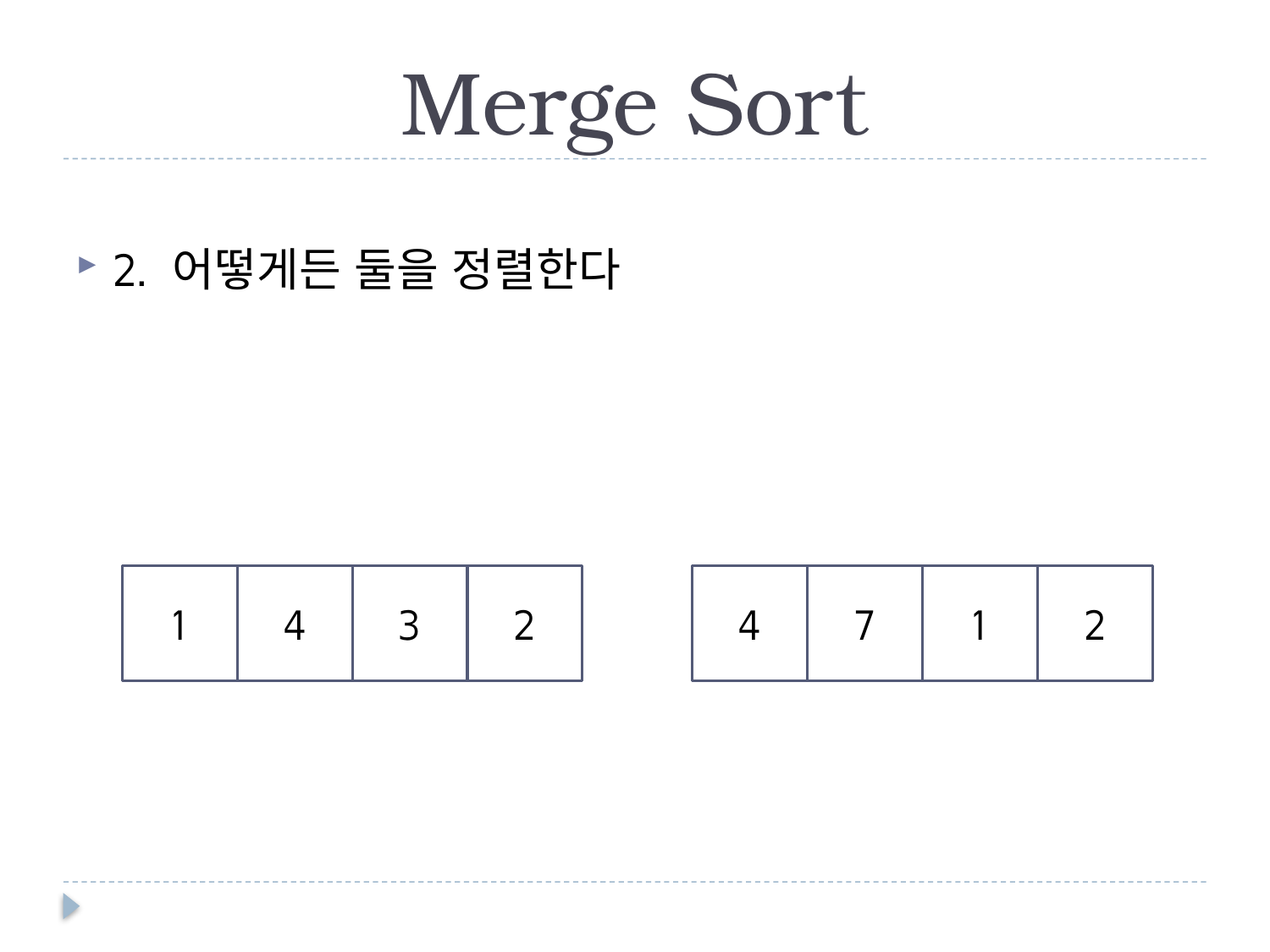

# Merge Sort

2. 어떻게든 둘을 정렬한다
1
4
3
2
4
7
1
2